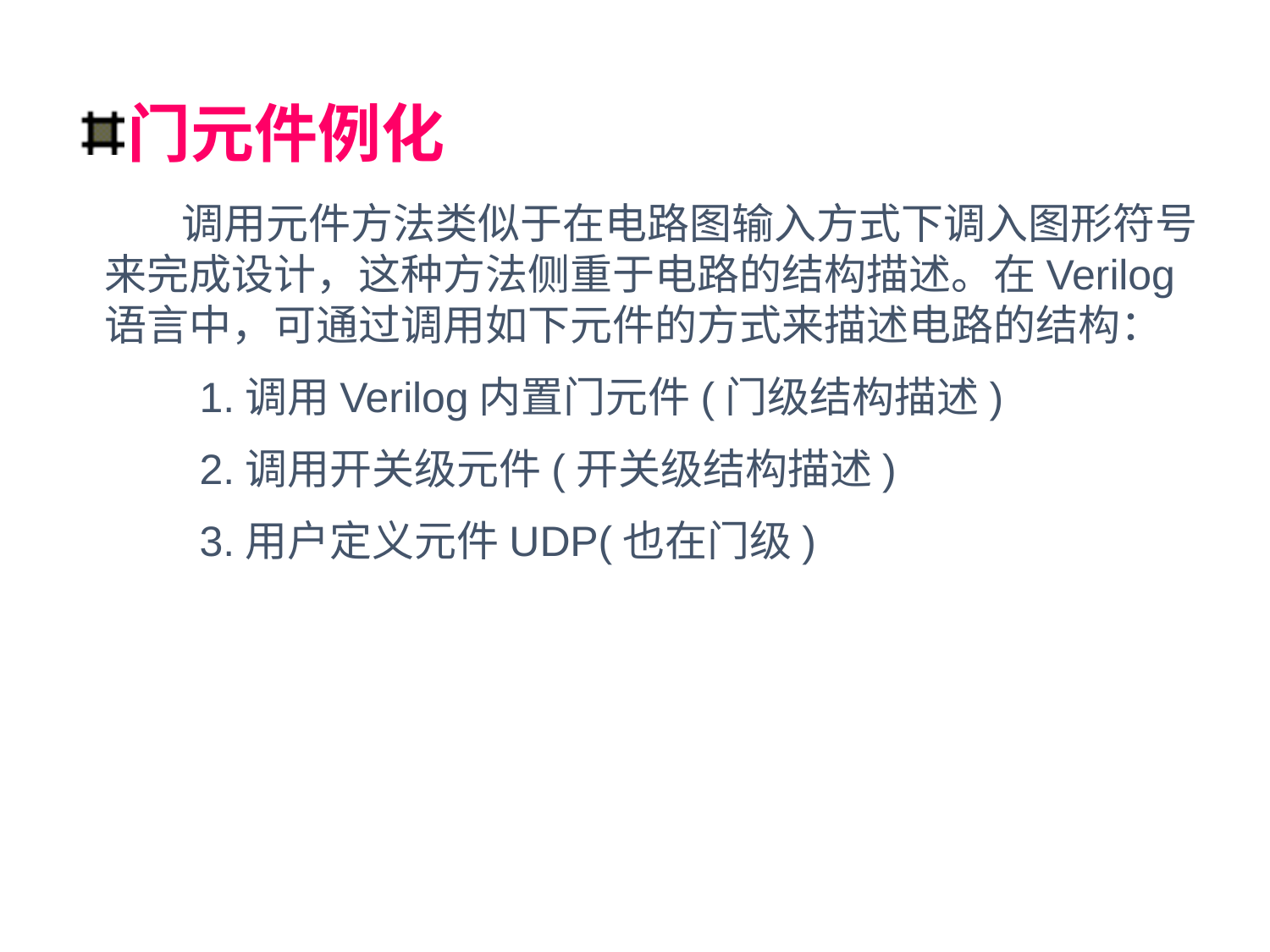

门元件例化

       调用元件方法类似于在电路图输入方式下调入图形符号来完成设计，这种方法侧重于电路的结构描述。在Verilog语言中，可通过调用如下元件的方式来描述电路的结构：
        1.调用Verilog内置门元件(门级结构描述)
        2.调用开关级元件(开关级结构描述)
        3.用户定义元件UDP(也在门级)